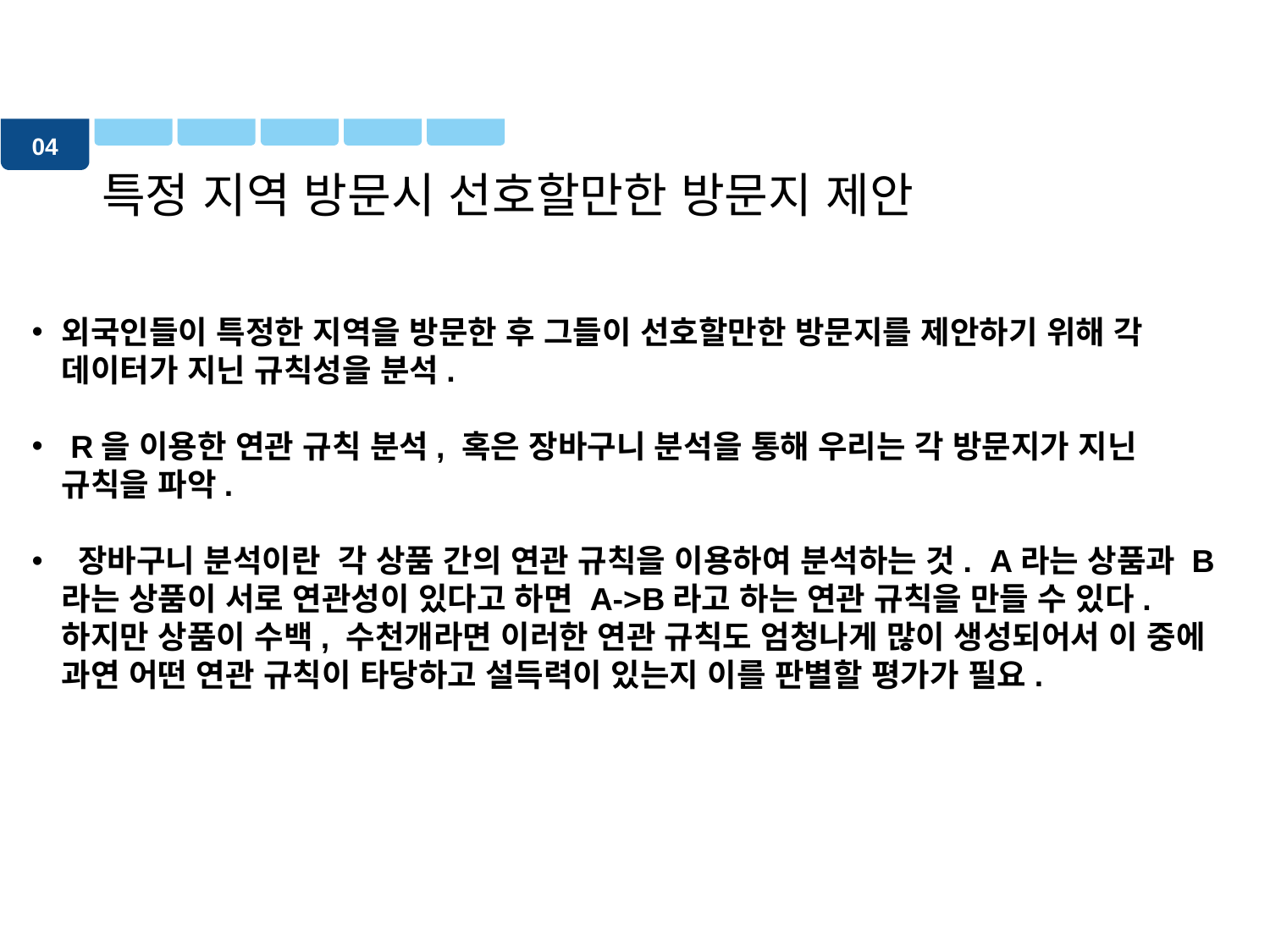

04

특정 지역 방문시 선호할만한 방문지 제안
외국인들이 특정한 지역을 방문한 후 그들이 선호할만한 방문지를 제안하기 위해 각 데이터가 지닌 규칙성을 분석.

 R을 이용한 연관 규칙 분석, 혹은 장바구니 분석을 통해 우리는 각 방문지가 지닌 규칙을 파악.

 장바구니 분석이란  각 상품 간의 연관 규칙을 이용하여 분석하는 것.  A라는 상품과 B라는 상품이 서로 연관성이 있다고 하면 A->B라고 하는 연관 규칙을 만들 수 있다. 하지만 상품이 수백, 수천개라면 이러한 연관 규칙도 엄청나게 많이 생성되어서 이 중에 과연 어떤 연관 규칙이 타당하고 설득력이 있는지 이를 판별할 평가가 필요.